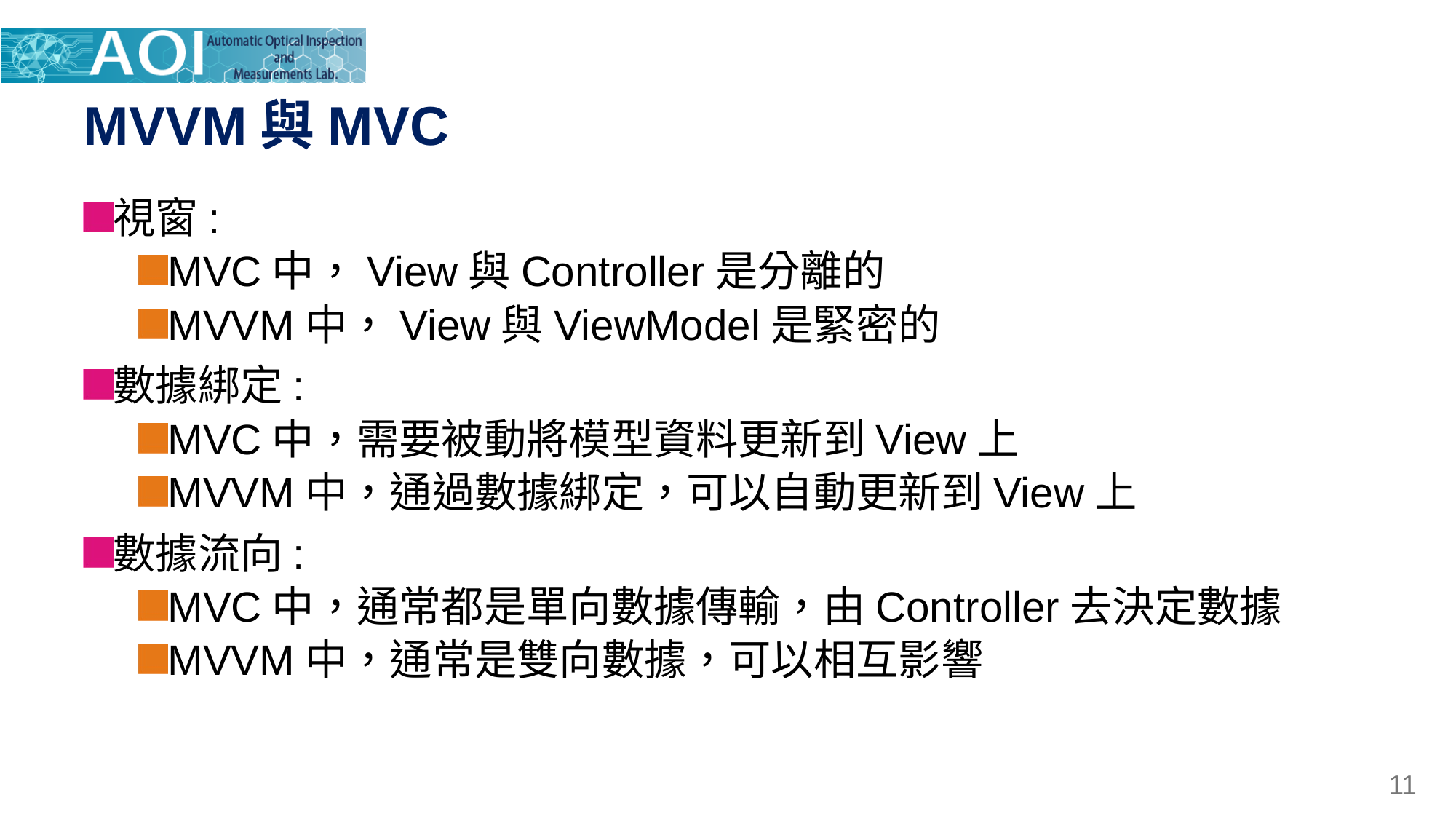

# MVVM與MVC
視窗:
MVC中，View與Controller是分離的
MVVM中，View與ViewModel是緊密的
數據綁定:
MVC中，需要被動將模型資料更新到View上
MVVM中，通過數據綁定，可以自動更新到View上
數據流向:
MVC中，通常都是單向數據傳輸，由Controller去決定數據
MVVM中，通常是雙向數據，可以相互影響